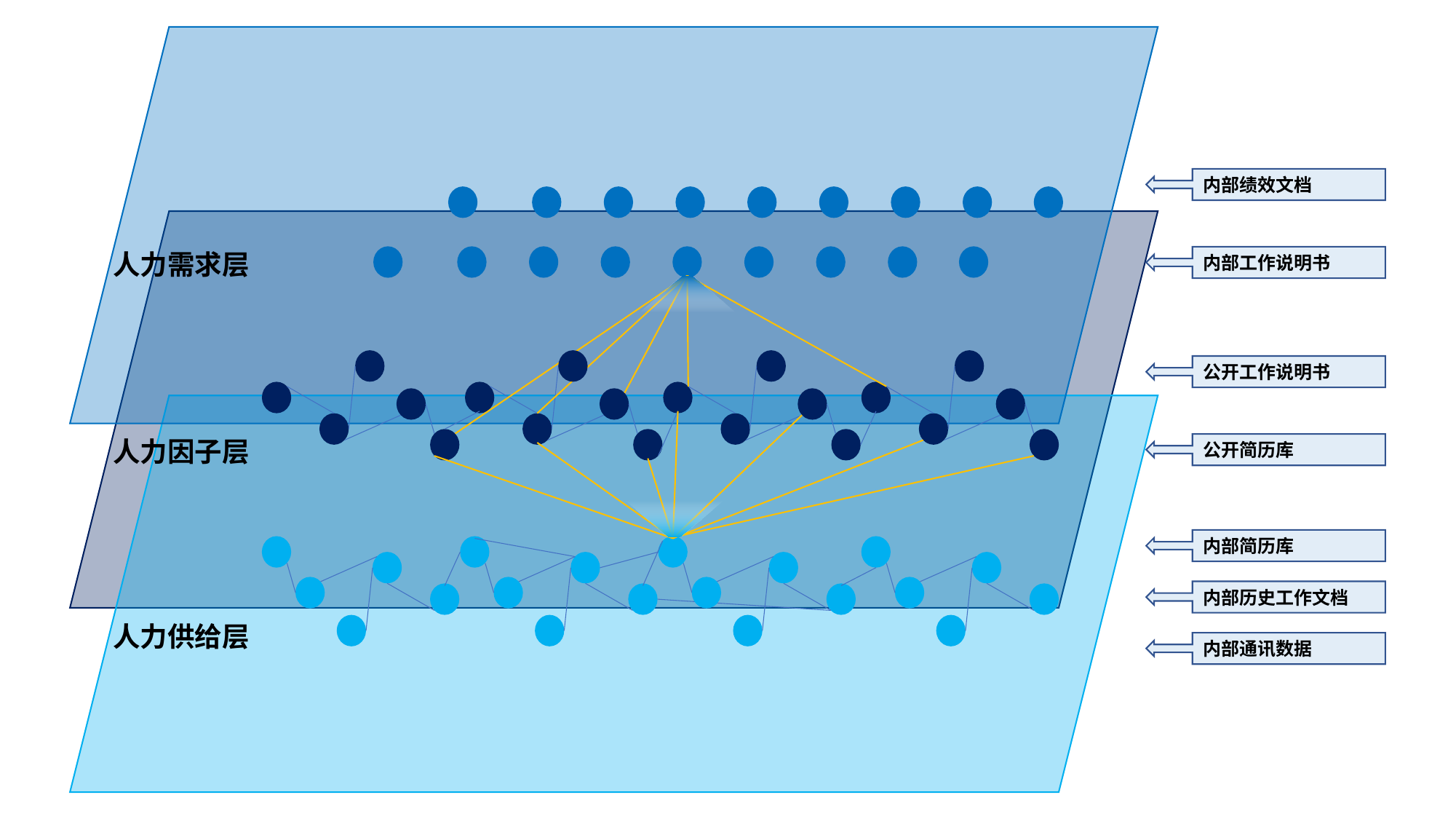

内部绩效文档

人力需求层

内部工作说明书

公开工作说明书

人力因子层
公开简历库

内部简历库

内部历史工作文档

人力供给层

内部通讯数据